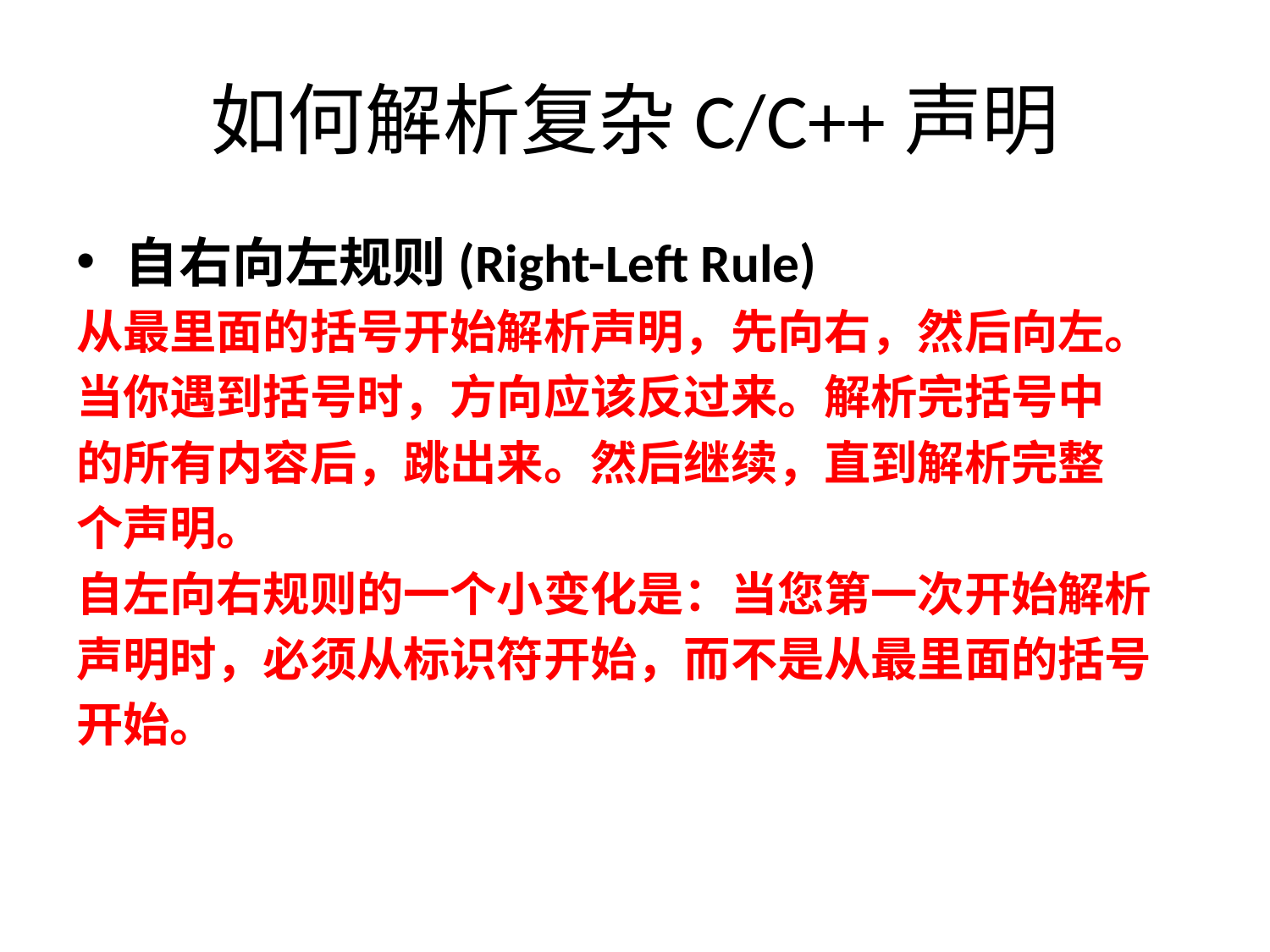

# 如何解析复杂C/C++声明
自右向左规则(Right-Left Rule)
从最里面的括号开始解析声明，先向右，然后向左。
当你遇到括号时，方向应该反过来。解析完括号中
的所有内容后，跳出来。然后继续，直到解析完整
个声明。
自左向右规则的一个小变化是：当您第一次开始解析
声明时，必须从标识符开始，而不是从最里面的括号
开始。